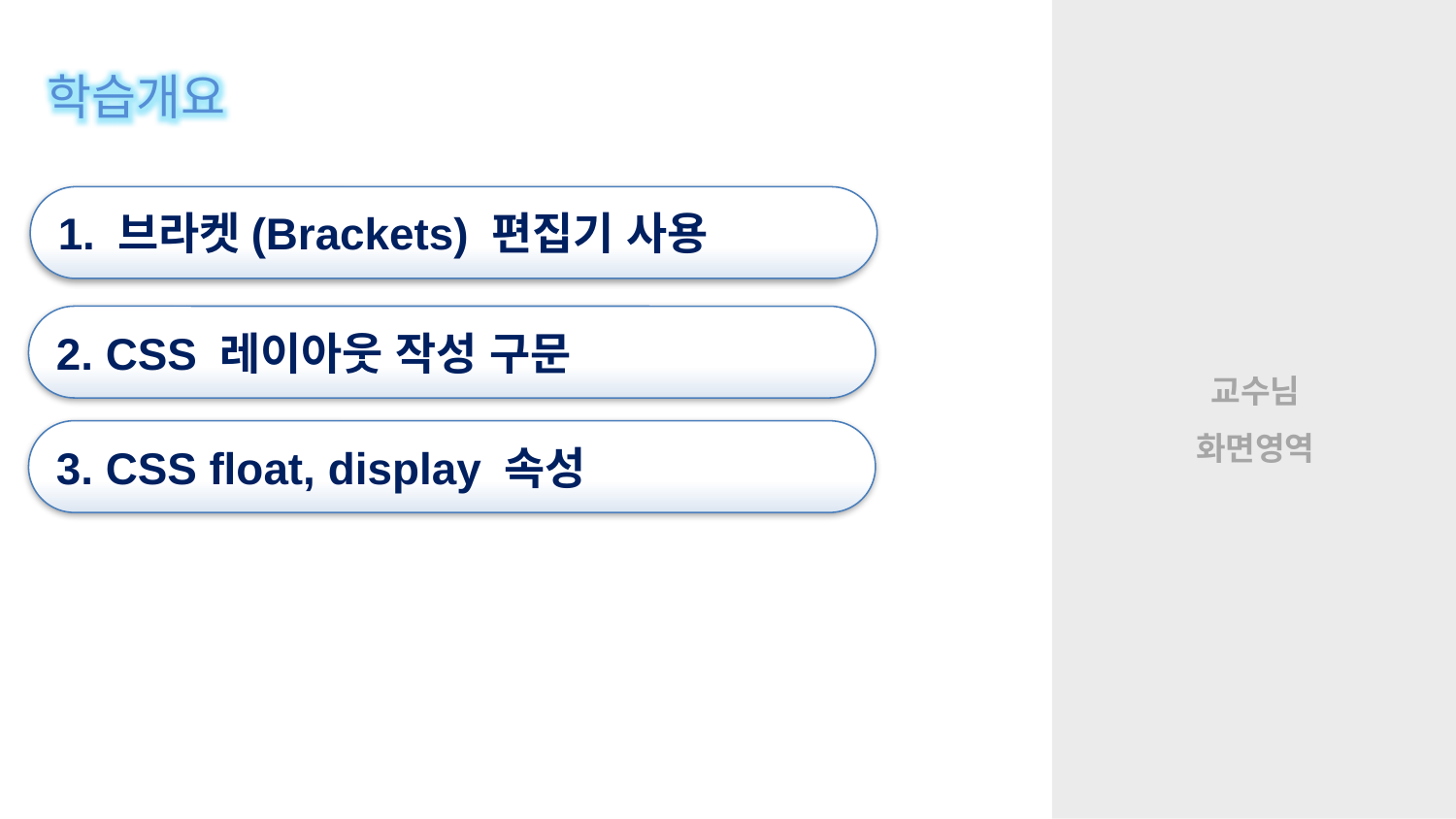

학습개요
1. 브라켓(Brackets) 편집기 사용
2. CSS 레이아웃 작성 구문
3. CSS float, display 속성